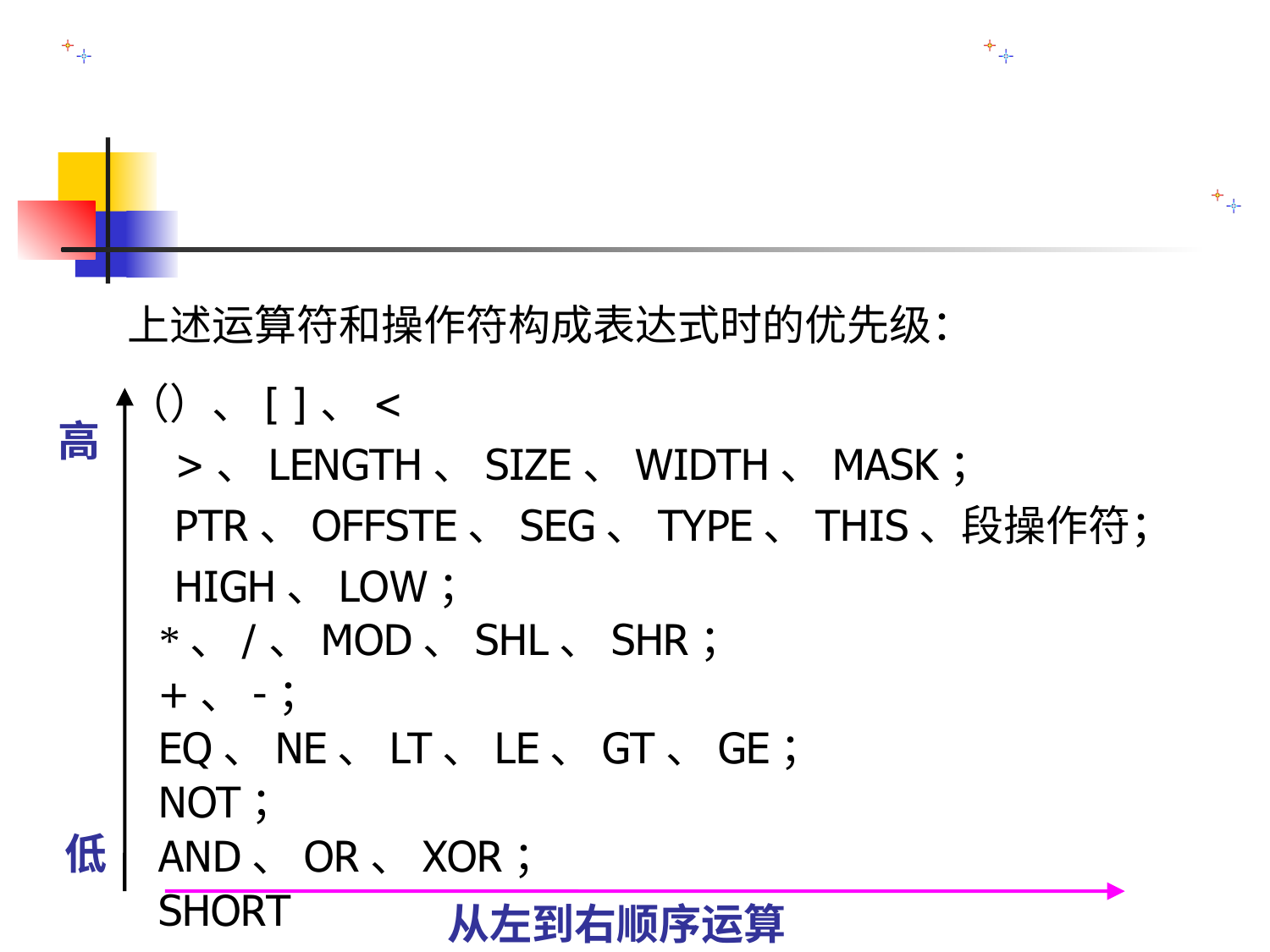

上述运算符和操作符构成表达式时的优先级：
（）、[ ]、< >、LENGTH、SIZE、WIDTH、MASK；PTR、OFFSTE、SEG、TYPE、THIS、段操作符；HIGH、LOW；
   *、/、MOD、SHL、SHR；
   +、-；
   EQ、NE、LT、LE、GT、GE；
   NOT；
   AND、OR、XOR；
   SHORT

高
低
29

从左到右顺序运算